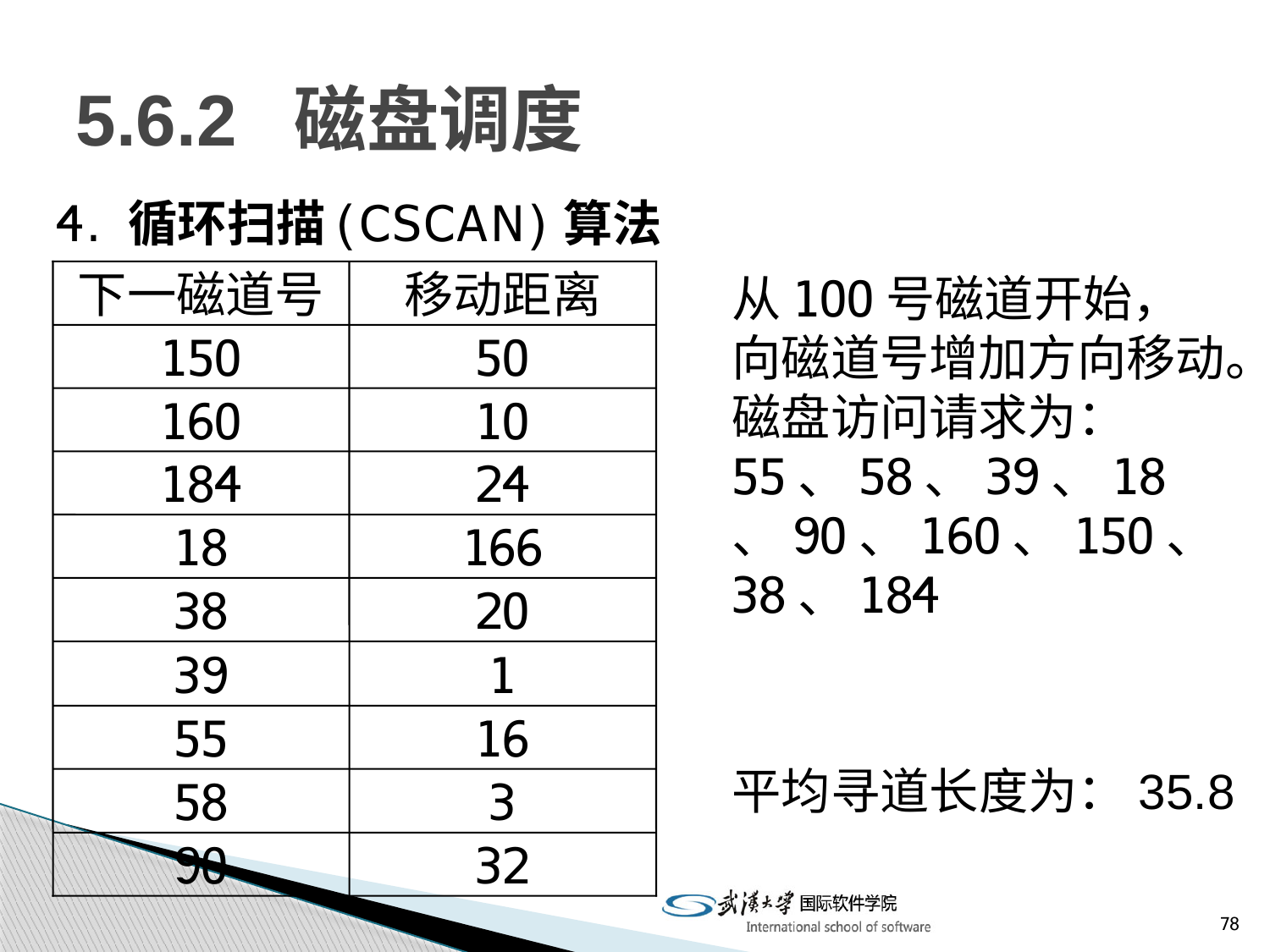

# 5.6.2  磁盘调度
4. 循环扫描(CSCAN)算法
下一磁道号

移动距离

从100号磁道开始，向磁道号增加方向移动。磁盘访问请求为：55、58、39、18、90、160、150、38、184
150

50
160

10
184

24
18

166
38

20
39

1
55

16
平均寻道长度为：35.8
58

3
90

32
78